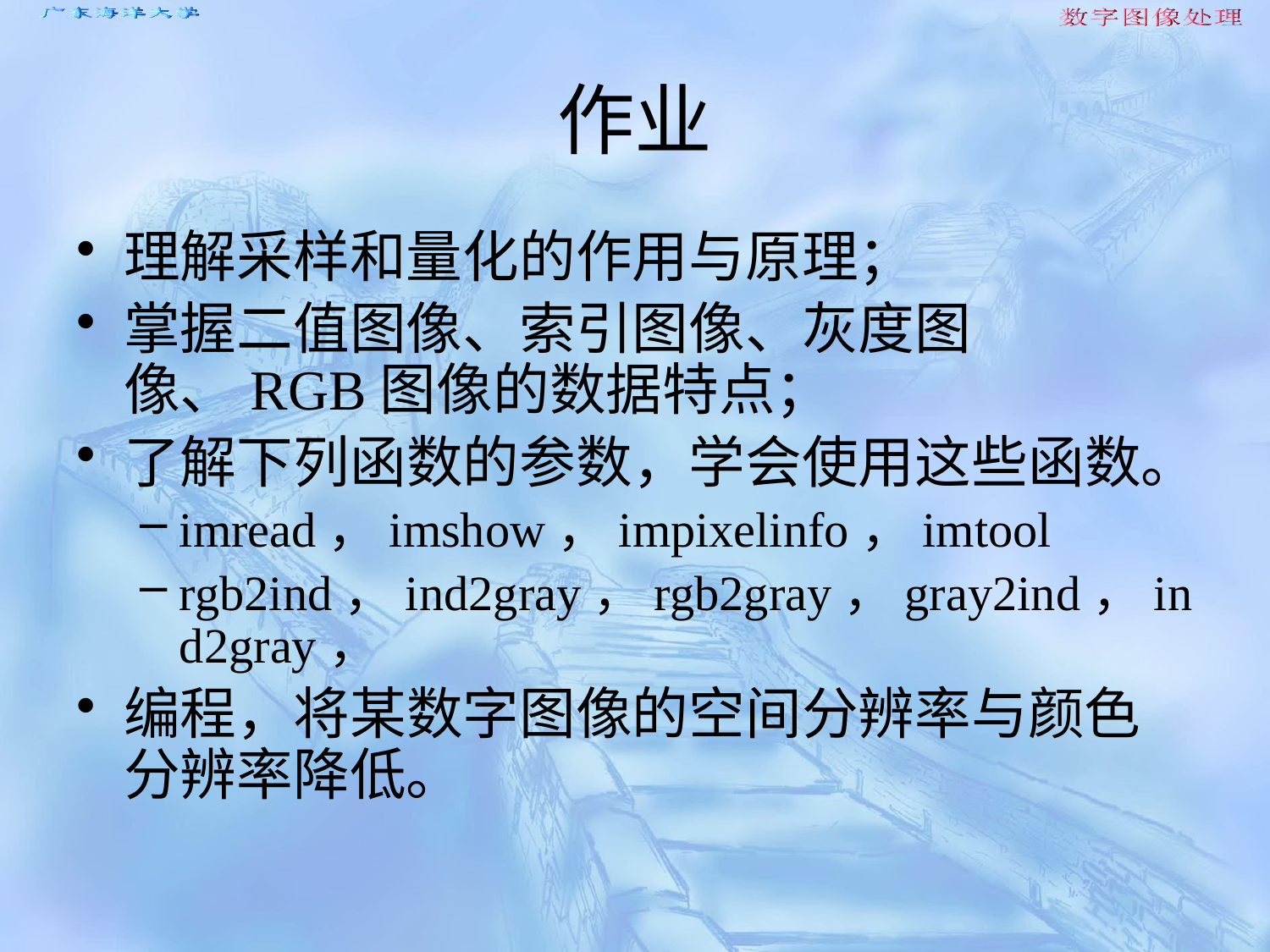

# 作业
理解采样和量化的作用与原理；
掌握二值图像、索引图像、灰度图像、RGB图像的数据特点；
了解下列函数的参数，学会使用这些函数。
imread，imshow，impixelinfo，imtool
rgb2ind，ind2gray，rgb2gray，gray2ind，ind2gray，
编程，将某数字图像的空间分辨率与颜色分辨率降低。